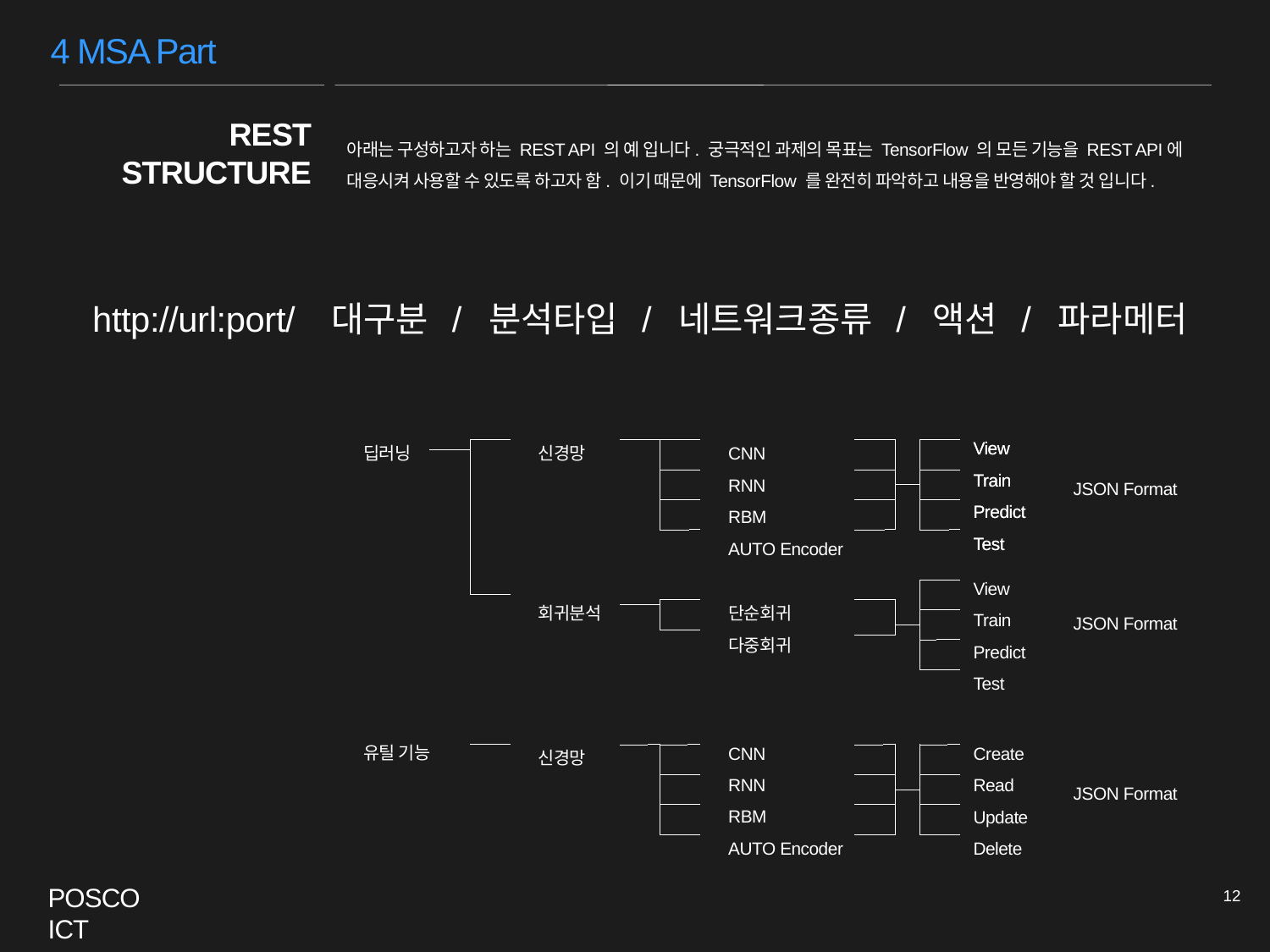

4 MSA Part

REST
STRUCTURE
아래는 구성하고자 하는 REST API 의 예 입니다. 궁극적인 과제의 목표는 TensorFlow 의 모든 기능을 REST API에
대응시켜 사용할 수 있도록 하고자 함. 이기 때문에 TensorFlow 를 완전히 파악하고 내용을 반영해야 할 것 입니다.
http://url:port/   대구분  /  분석타입  /  네트워크종류  /  액션  /  파라메터
View
Train
Predict
Test

View
Train
Predict
Test

신경망
딥러닝
CNN
RNN
RBM
AUTO Encoder

JSON Format

View
Train
Predict
Test

회귀분석
단순회귀
다중회귀

JSON Format

유틸 기능
CNN
RNN
RBM
AUTO Encoder
Create
Read
Update
Delete

신경망

JSON Format

POSCO ICT
12